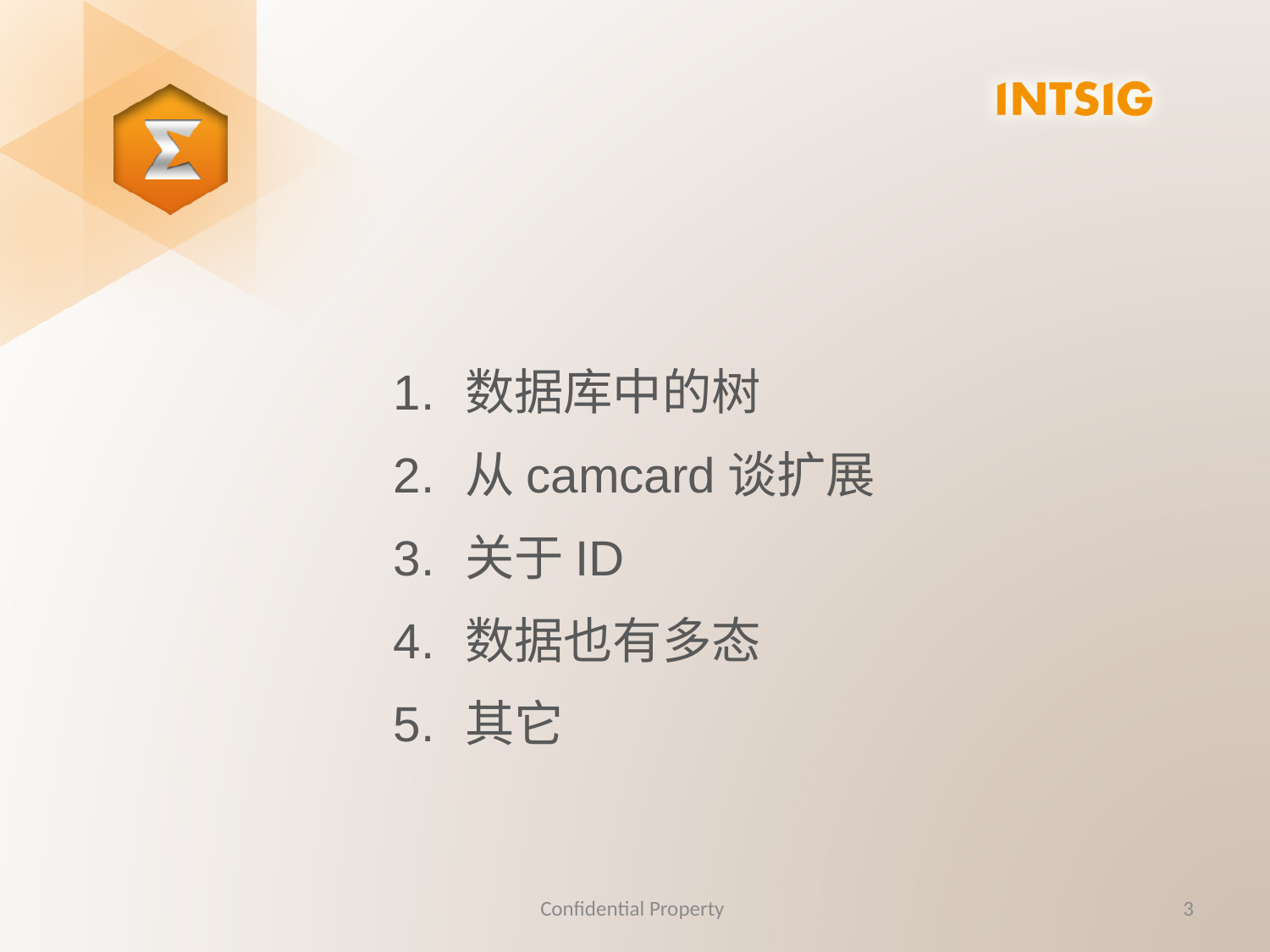

数据库中的树
从camcard谈扩展
关于ID
数据也有多态
其它

Confidential Property
3